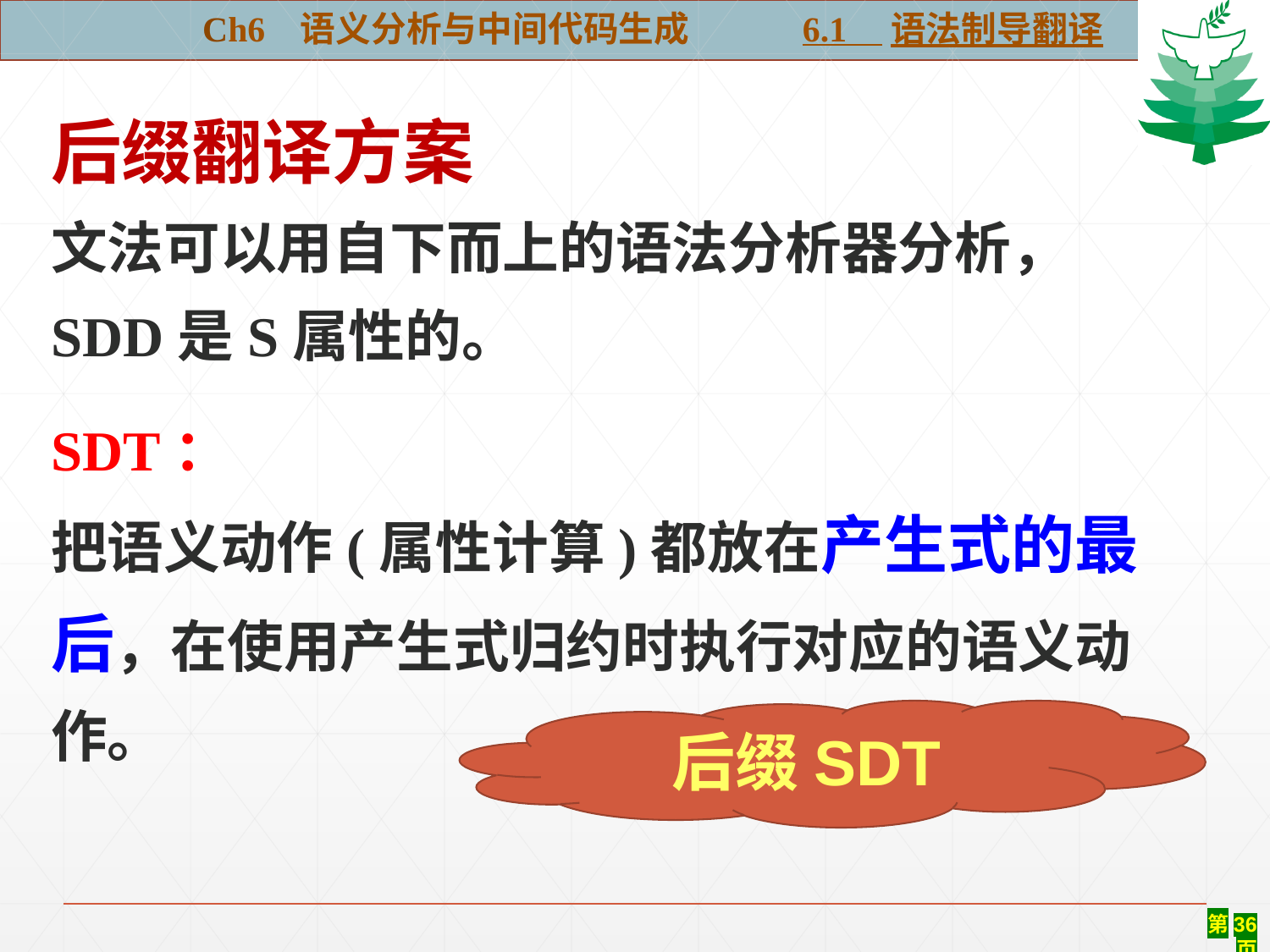

Ch6   语义分析与中间代码生成             6.1    语法制导翻译
后缀翻译方案
文法可以用自下而上的语法分析器分析，
SDD是S属性的。
SDT：
把语义动作(属性计算)都放在产生式的最后，在使用产生式归约时执行对应的语义动作。
后缀SDT